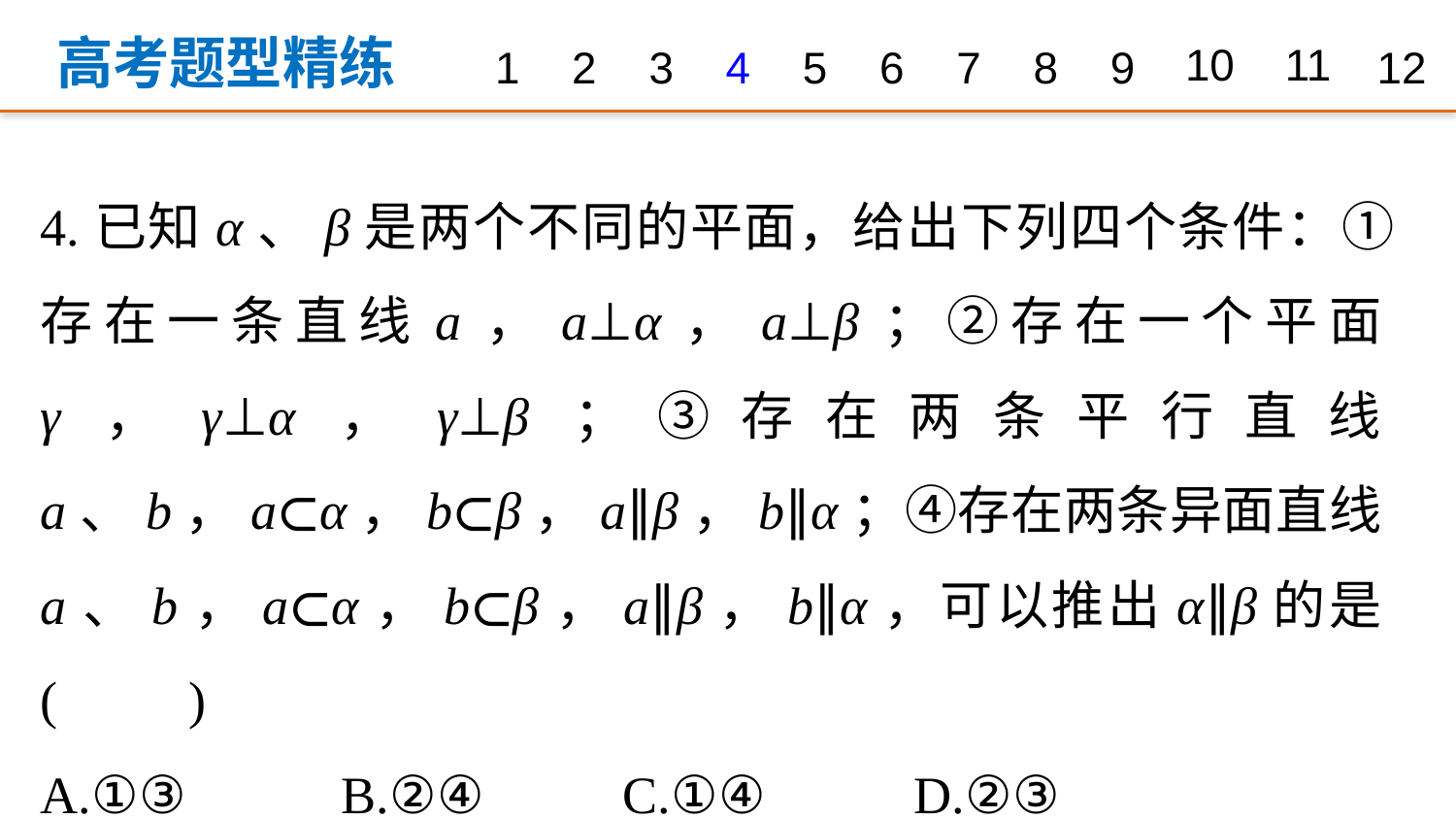

高考题型精练
1
2
3
4
5
6
7
8
9
10
11
12
4.已知α、β是两个不同的平面，给出下列四个条件：①存在一条直线a，a⊥α，a⊥β；②存在一个平面γ，γ⊥α，γ⊥β；③存在两条平行直线a、b，a⊂α，b⊂β，a∥β，b∥α；④存在两条异面直线a、b，a⊂α，b⊂β，a∥β，b∥α，可以推出α∥β的是(　　)
A.①③  	B.②④  	C.①④  	D.②③